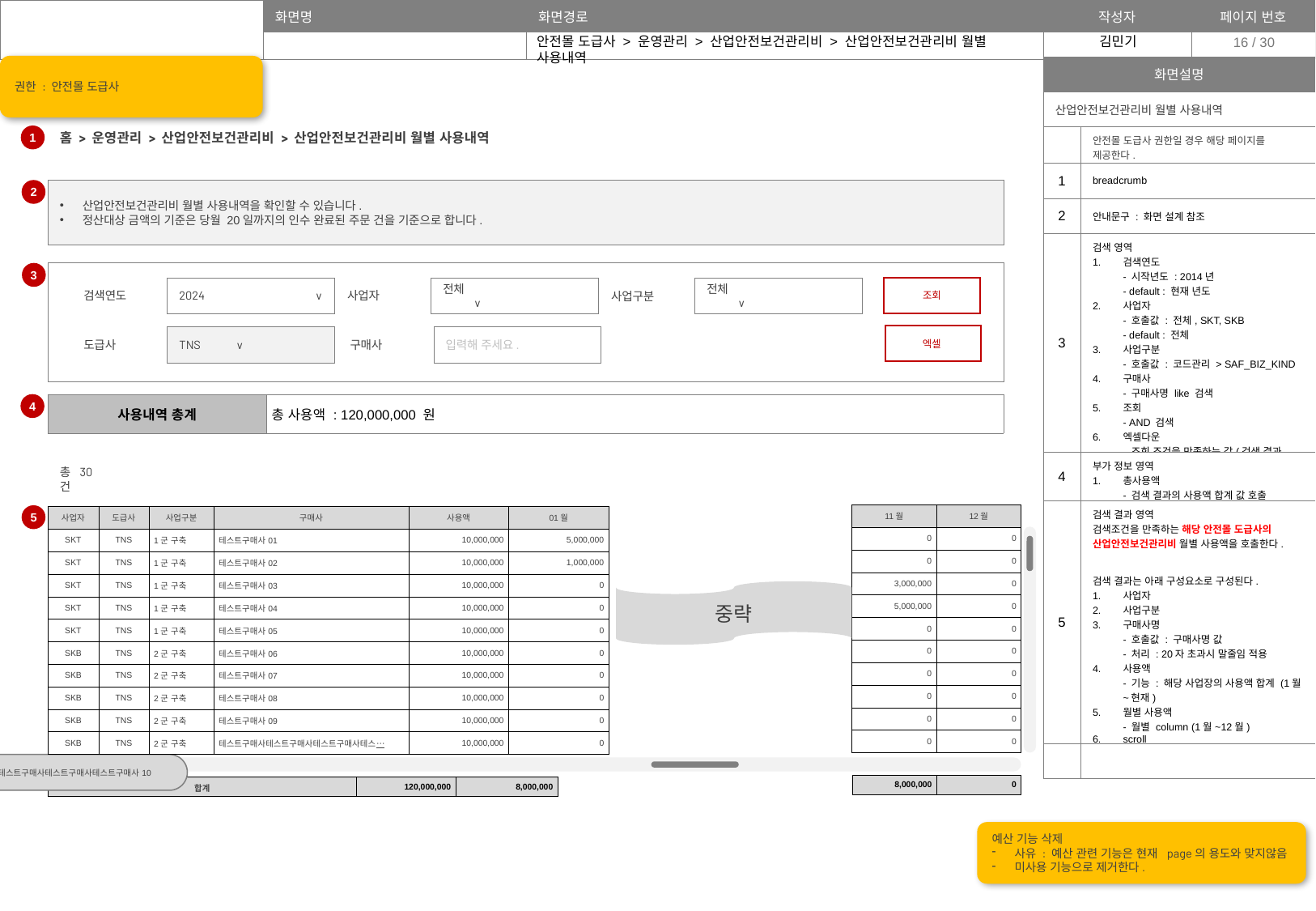

안전몰 도급사 > 운영관리 > 산업안전보건관리비 > 산업안전보건관리비 월별 사용내역
16
권한 : 안전몰 도급사
| 화면설명 |  |
| --- | --- |
| 산업안전보건관리비 월별 사용내역 |  |
|  | 안전몰 도급사 권한일 경우 해당 페이지를 제공한다. |
| 1 | breadcrumb |
| 2 | 안내문구 : 화면 설계 참조 |
| 3 | 검색 영역 검색연도 - 시작년도 : 2014년 - default : 현재 년도 사업자 - 호출값 : 전체, SKT, SKB - default : 전체 사업구분 - 호출값 : 코드관리 > SAF\_BIZ\_KIND 구매사 - 구매사명 like 검색 조회 - AND 검색 엑셀다운 - 조회 조건을 만족하는 값(검색 결과 column 참조)을 엑셀로 변환 후 다운로드 제공 |
| 4 | 부가 정보 영역 총사용액 - 검색 결과의 사용액 합계 값 호출 |
| 5 | 검색 결과 영역 검색조건을 만족하는 해당 안전몰 도급사의 산업안전보건관리비 월별 사용액을 호출한다. 검색 결과는 아래 구성요소로 구성된다. 사업자 사업구분 구매사명 - 호출값 : 구매사명 값 - 처리 : 20자 초과시 말줄임 적용 사용액 - 기능 : 해당 사업장의 사용액 합계 (1월~현재) 월별 사용액 - 월별 column (1월~12월) scroll - 수평 scroll 처리 - 결과값이 10개 초과시 수직 scroll 처리 |
|  |  |
홈 > 운영관리 > 산업안전보건관리비 > 산업안전보건관리비 월별 사용내역
1
2
산업안전보건관리비 월별 사용내역을 확인할 수 있습니다.
정산대상 금액의 기준은 당월 20일까지의 인수 완료된 주문 건을 기준으로 합니다.
3

검색연도
2024                                              v
사업자
전체                                               v
조회
사업구분
전체                                               v
엑셀
도급사
TNS               v
구매사
입력해 주세요.
4
| 사용내역 총계 | 총 사용액 : 120,000,000 원 |
| --- | --- |
총  30 건
| 11월 | 12월 |
| --- | --- |
| 0 | 0 |
| 0 | 0 |
| 3,000,000 | 0 |
| 5,000,000 | 0 |
| 0 | 0 |
| 0 | 0 |
| 0 | 0 |
| 0 | 0 |
| 0 | 0 |
| 0 | 0 |
5
| 사업자 | 도급사 | 사업구분 | 구매사 | 사용액 | 01월 |
| --- | --- | --- | --- | --- | --- |
| SKT | TNS | 1군 구축 | 테스트구매사01 | 10,000,000 | 5,000,000 |
| SKT | TNS | 1군 구축 | 테스트구매사02 | 10,000,000 | 1,000,000 |
| SKT | TNS | 1군 구축 | 테스트구매사03 | 10,000,000 | 0 |
| SKT | TNS | 1군 구축 | 테스트구매사04 | 10,000,000 | 0 |
| SKT | TNS | 1군 구축 | 테스트구매사05 | 10,000,000 | 0 |
| SKB | TNS | 2군 구축 | 테스트구매사06 | 10,000,000 | 0 |
| SKB | TNS | 2군 구축 | 테스트구매사07 | 10,000,000 | 0 |
| SKB | TNS | 2군 구축 | 테스트구매사08 | 10,000,000 | 0 |
| SKB | TNS | 2군 구축 | 테스트구매사09 | 10,000,000 | 0 |
| SKB | TNS | 2군 구축 | 테스트구매사테스트구매사테스트구매사테스⋯ | 10,000,000 | 0 |

중략
테스트구매사테스트구매사테스트구매사테스트구매사10

| 8,000,000 | 0 |
| --- | --- |
| 합계 | 120,000,000 | 8,000,000 |
| --- | --- | --- |
예산 기능 삭제
사유 : 예산 관련 기능은 현재  page의 용도와 맞지않음
미사용 기능으로 제거한다.